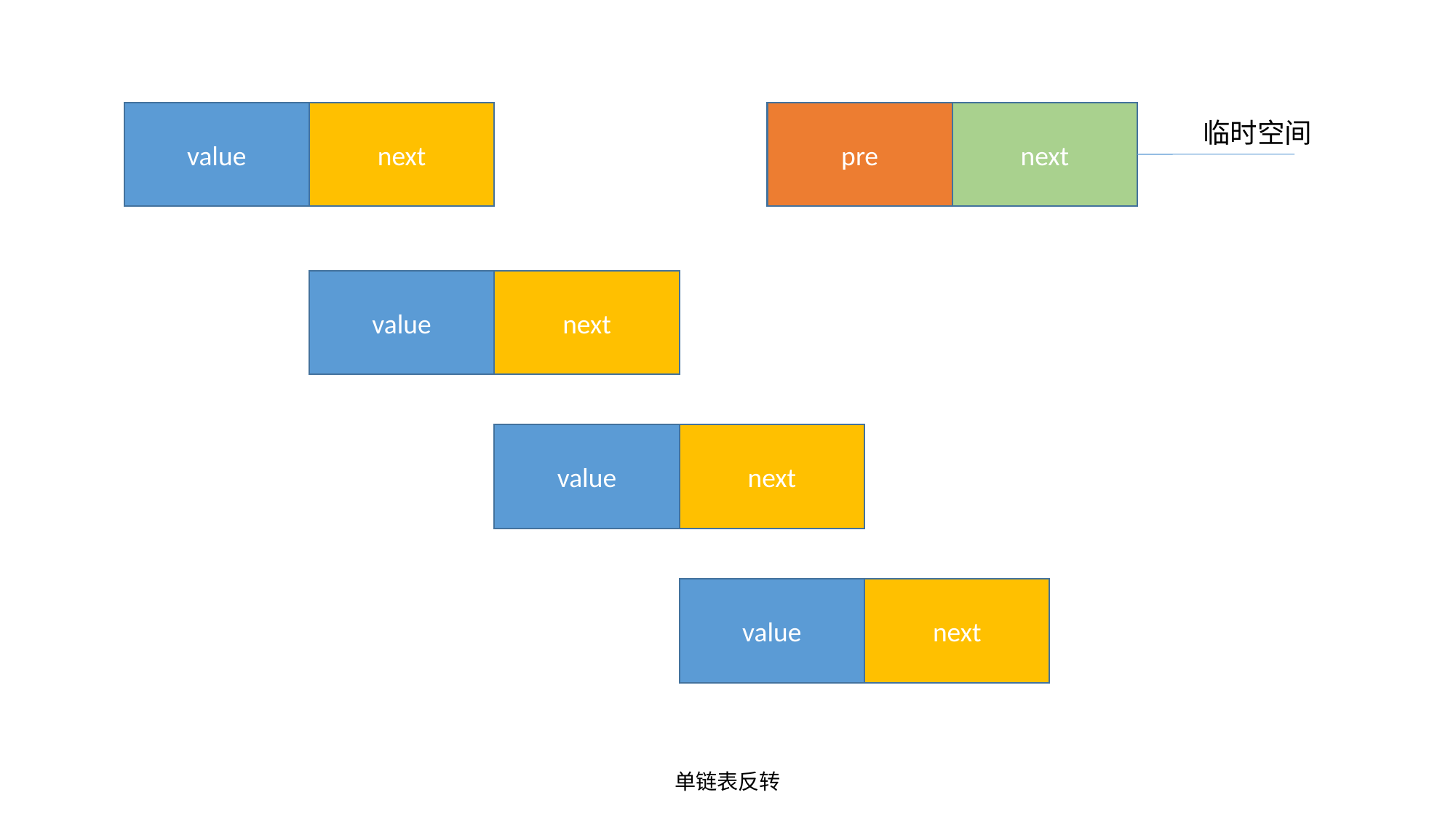

value
next
pre
next
临时空间
value
next
value
next
value
next
单链表反转